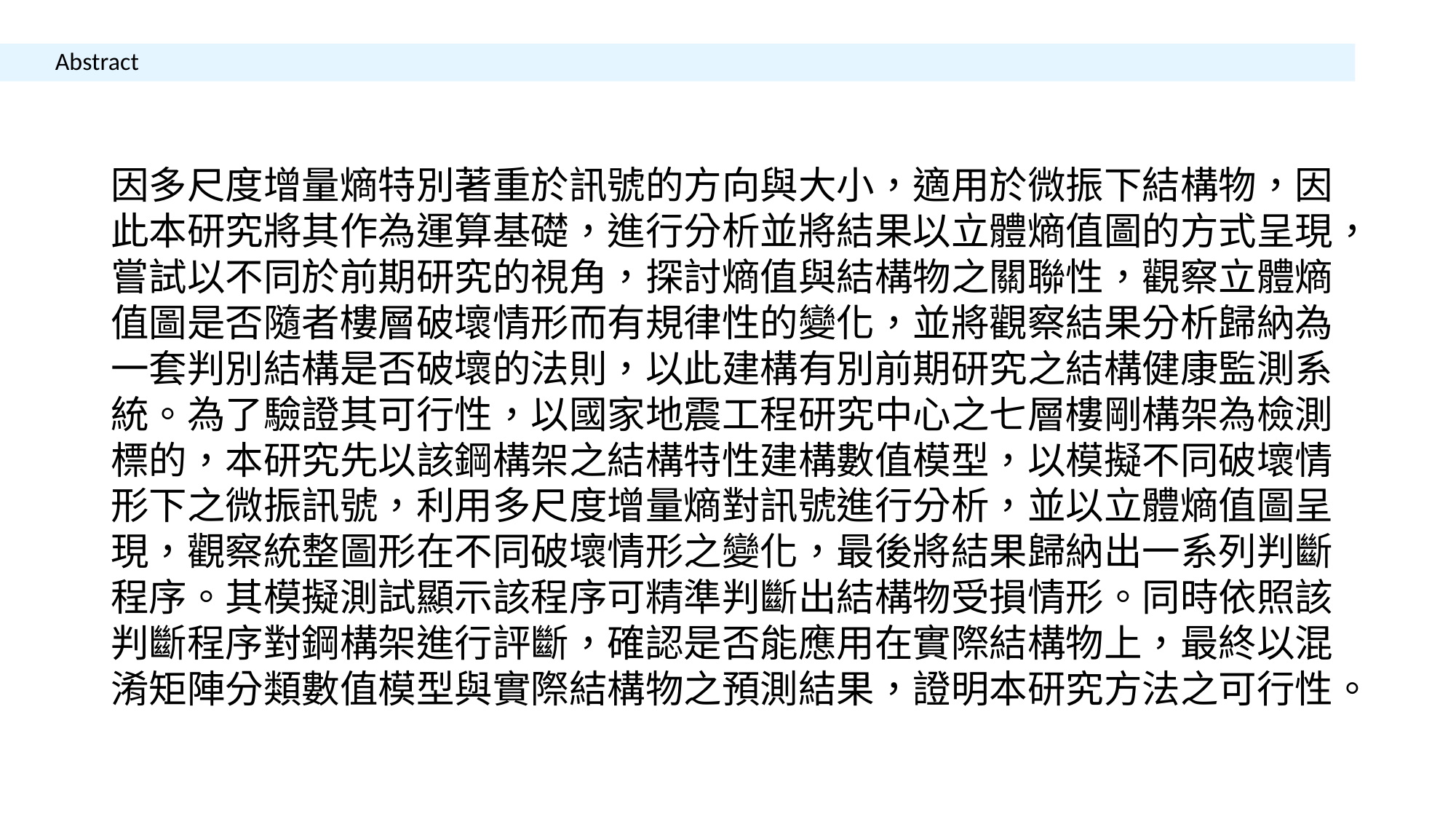

# Abstract
因多尺度增量熵特別著重於訊號的方向與大小，適用於微振下結構物，因此本研究將其作為運算基礎，進行分析並將結果以立體熵值圖的方式呈現，嘗試以不同於前期研究的視角，探討熵值與結構物之關聯性，觀察立體熵值圖是否隨者樓層破壞情形而有規律性的變化，並將觀察結果分析歸納為一套判別結構是否破壞的法則，以此建構有別前期研究之結構健康監測系統。為了驗證其可行性，以國家地震工程研究中心之七層樓剛構架為檢測標的，本研究先以該鋼構架之結構特性建構數值模型，以模擬不同破壞情形下之微振訊號，利用多尺度增量熵對訊號進行分析，並以立體熵值圖呈現，觀察統整圖形在不同破壞情形之變化，最後將結果歸納出一系列判斷程序。其模擬測試顯示該程序可精準判斷出結構物受損情形。同時依照該判斷程序對鋼構架進行評斷，確認是否能應用在實際結構物上，最終以混淆矩陣分類數值模型與實際結構物之預測結果，證明本研究方法之可行性。